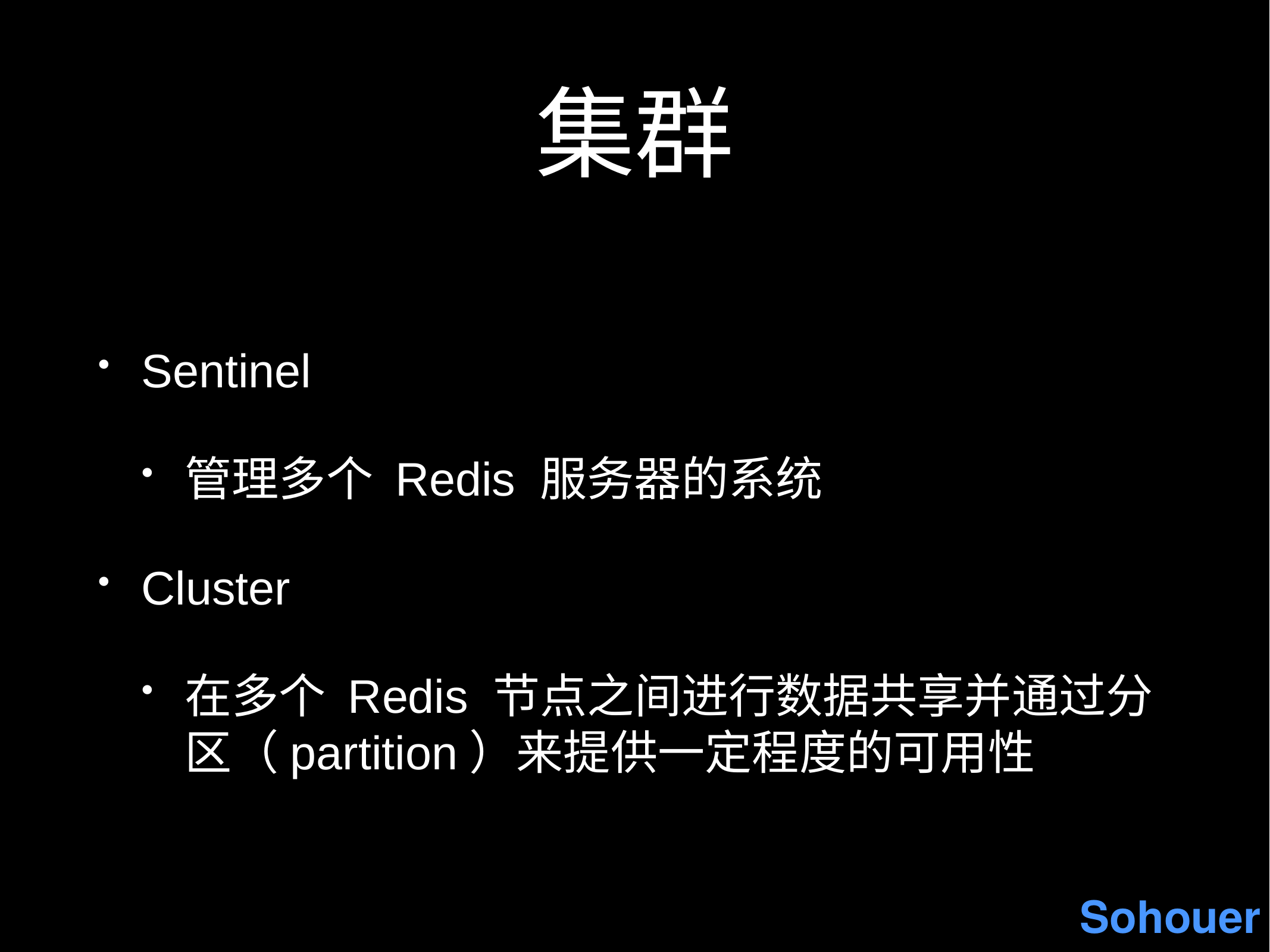

# 集群
Sentinel
管理多个 Redis 服务器的系统
Cluster
在多个 Redis 节点之间进行数据共享并通过分区（partition）来提供一定程度的可用性